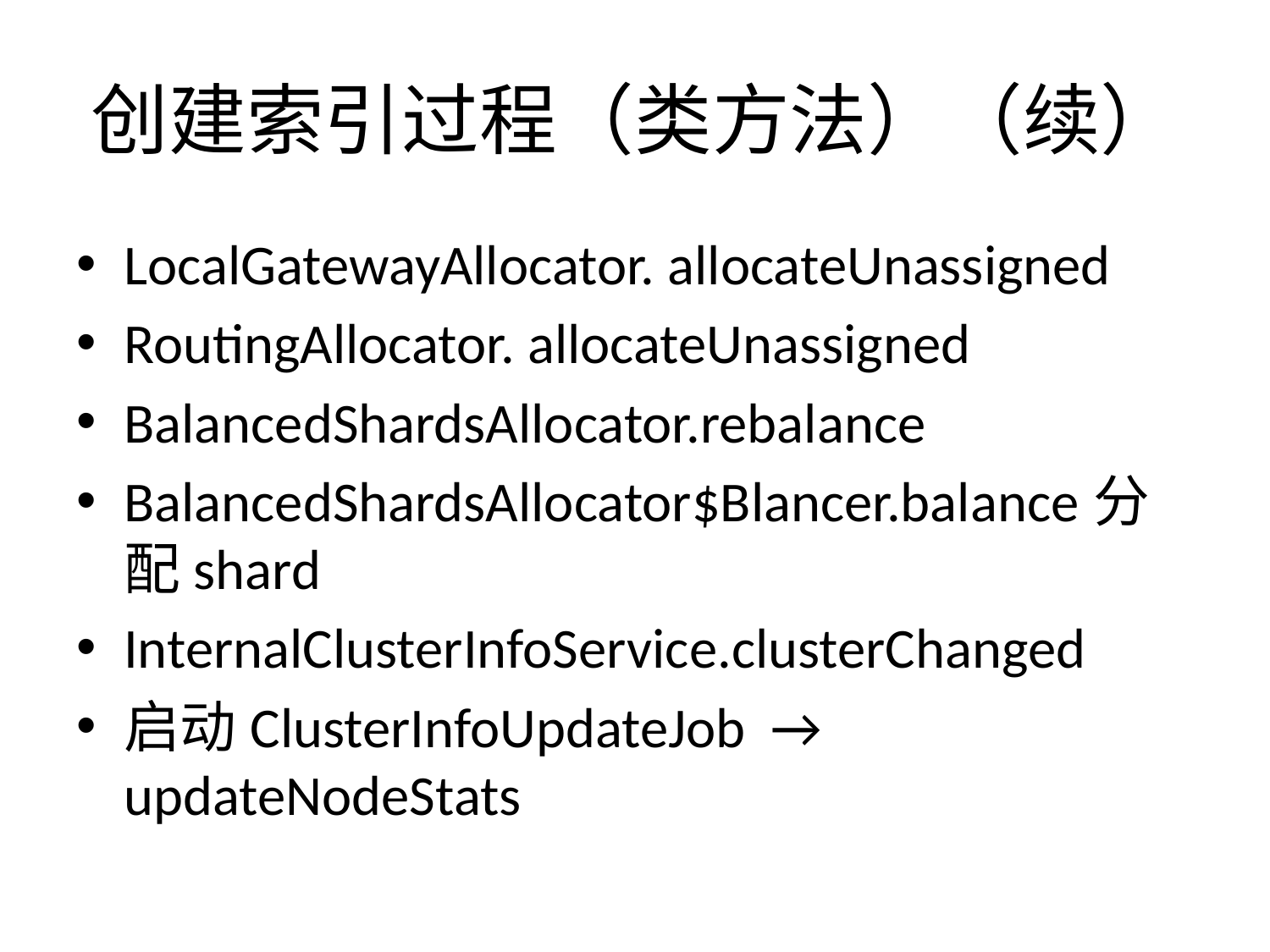

# 创建索引过程（类方法）（续）
LocalGatewayAllocator. allocateUnassigned
RoutingAllocator. allocateUnassigned
BalancedShardsAllocator.rebalance
BalancedShardsAllocator$Blancer.balance分配shard
InternalClusterInfoService.clusterChanged
启动ClusterInfoUpdateJob  → updateNodeStats